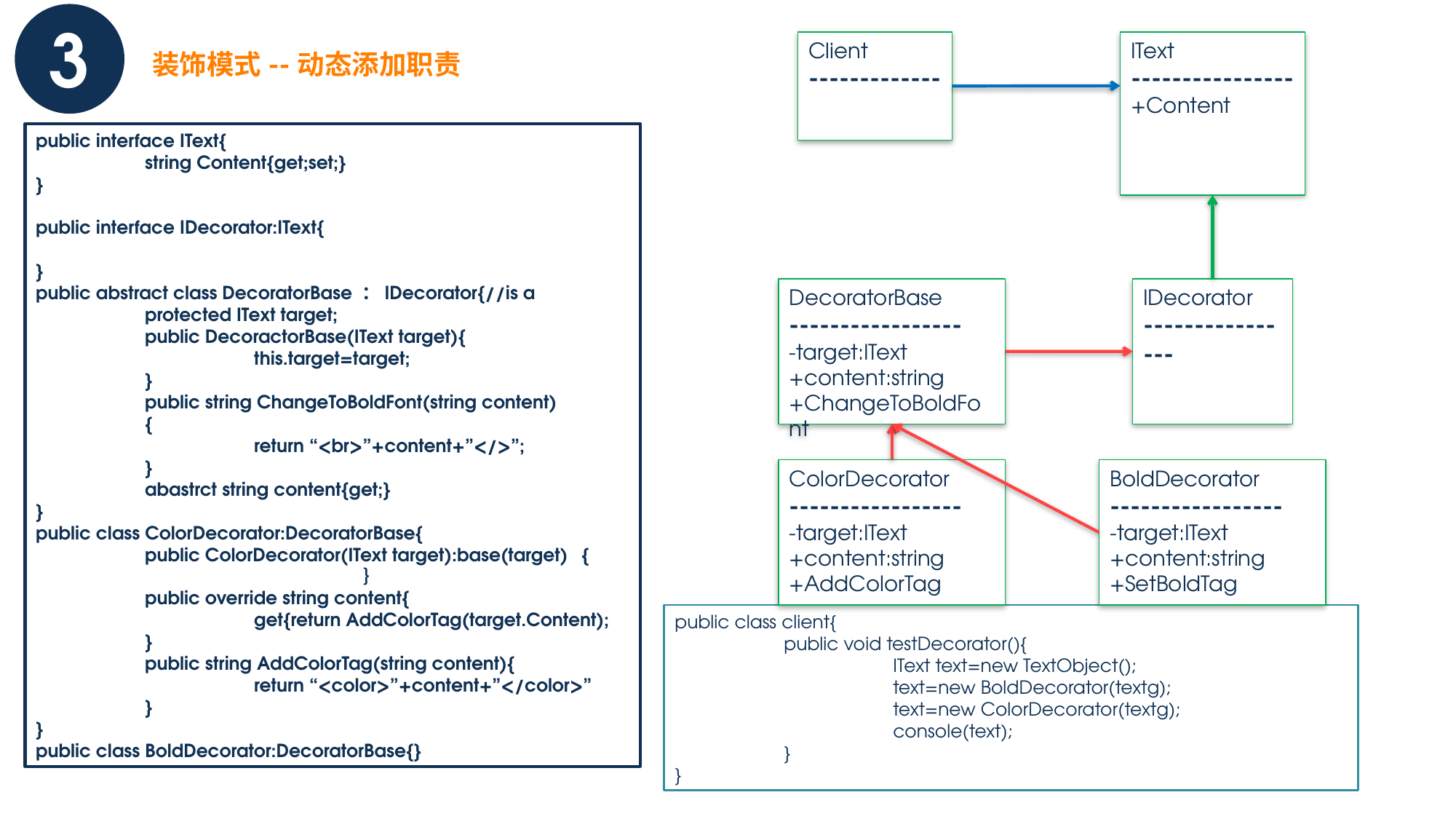

3
装饰模式--动态添加职责
Client
-------------
IText
----------------
+Content
public interface IText{
	string Content{get;set;}
}

public interface IDecorator:IText{

}
public abstract class DecoratorBase ：IDecorator{//is a
	protected IText target;
	public DecoractorBase(IText target){
		this.target=target;
	}
	public string ChangeToBoldFont(string content)
	{
		return “<br>”+content+”</>”;
	}
	abastrct string content{get;}
}
public class ColorDecorator:DecoratorBase{
	public ColorDecorator(IText target):base(target)	{			｝
	public override string content{
		get{return AddColorTag(target.Content);
	}
	public string AddColorTag(string content){
		return “<color>”+content+”</color>”
	}
}
public class BoldDecorator:DecoratorBase{}
DecoratorBase
-----------------
-target:IText
+content:string
+ChangeToBoldFont

IDecorator
----------------

ColorDecorator
-----------------
-target:IText
+content:string
+AddColorTag

BoldDecorator
-----------------
-target:IText
+content:string
+SetBoldTag

public class client{
	public void testDecorator(){
		IText text=new TextObject();
		text=new BoldDecorator(textg);
		text=new ColorDecorator(textg);
		console(text);
	}
}